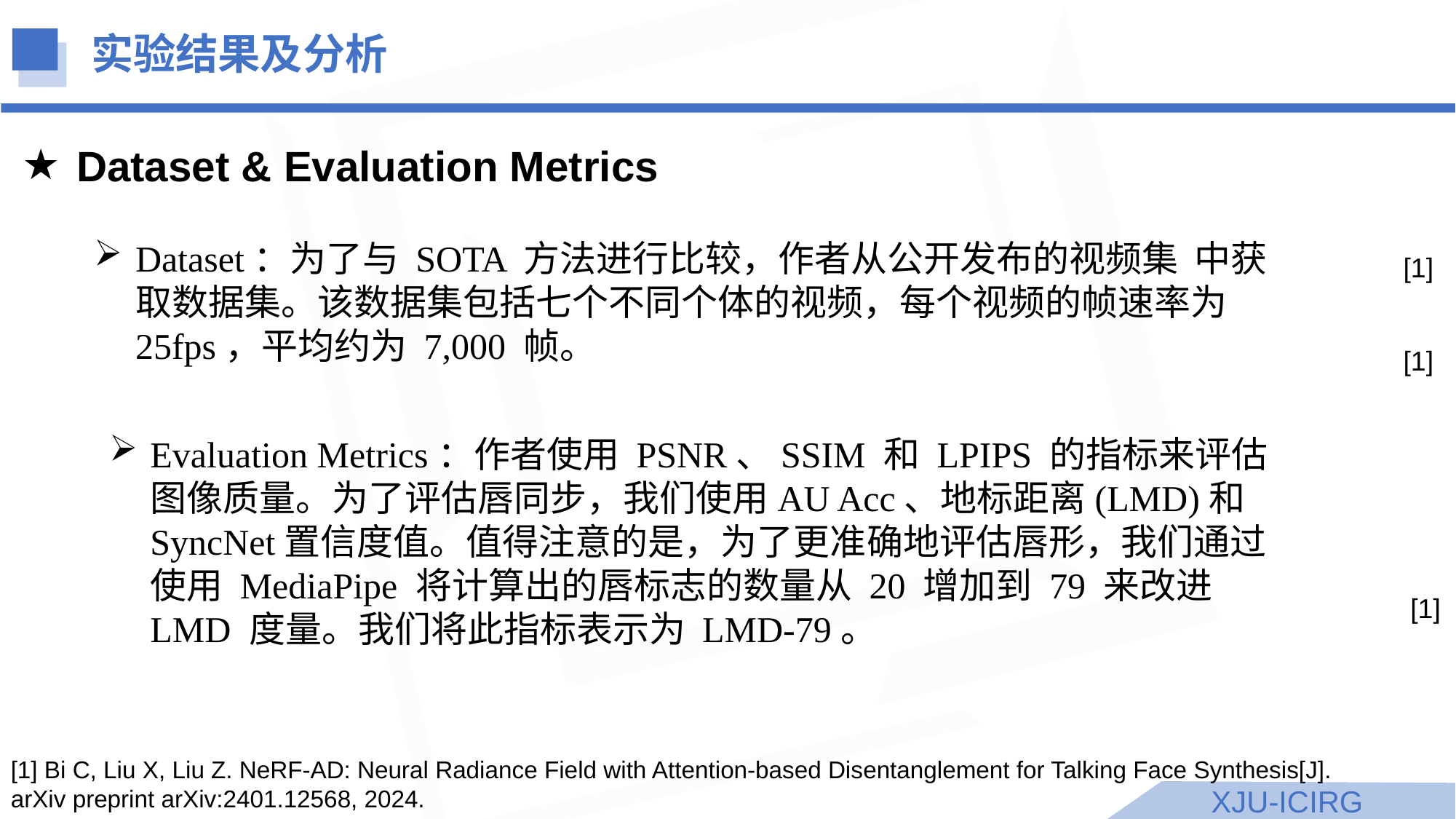

实验结果及分析

Dataset & Evaluation Metrics
Dataset：为了与 SOTA 方法进行比较，作者从公开发布的视频集  中获取数据集。该数据集包括七个不同个体的视频，每个视频的帧速率为 25fps，平均约为 7,000 帧。
[1]
[1]
Evaluation Metrics：作者使用 PSNR、SSIM 和 LPIPS 的指标来评估图像质量。为了评估唇同步，我们使用AU Acc、地标距离(LMD)和SyncNet置信度值。值得注意的是，为了更准确地评估唇形，我们通过使用 MediaPipe 将计算出的唇标志的数量从 20 增加到 79 来改进 LMD 度量。我们将此指标表示为 LMD-79。
[1]
[1] Bi C, Liu X, Liu Z. NeRF-AD: Neural Radiance Field with Attention-based Disentanglement for Talking Face Synthesis[J]. arXiv preprint arXiv:2401.12568, 2024.
XJU-ICIRG